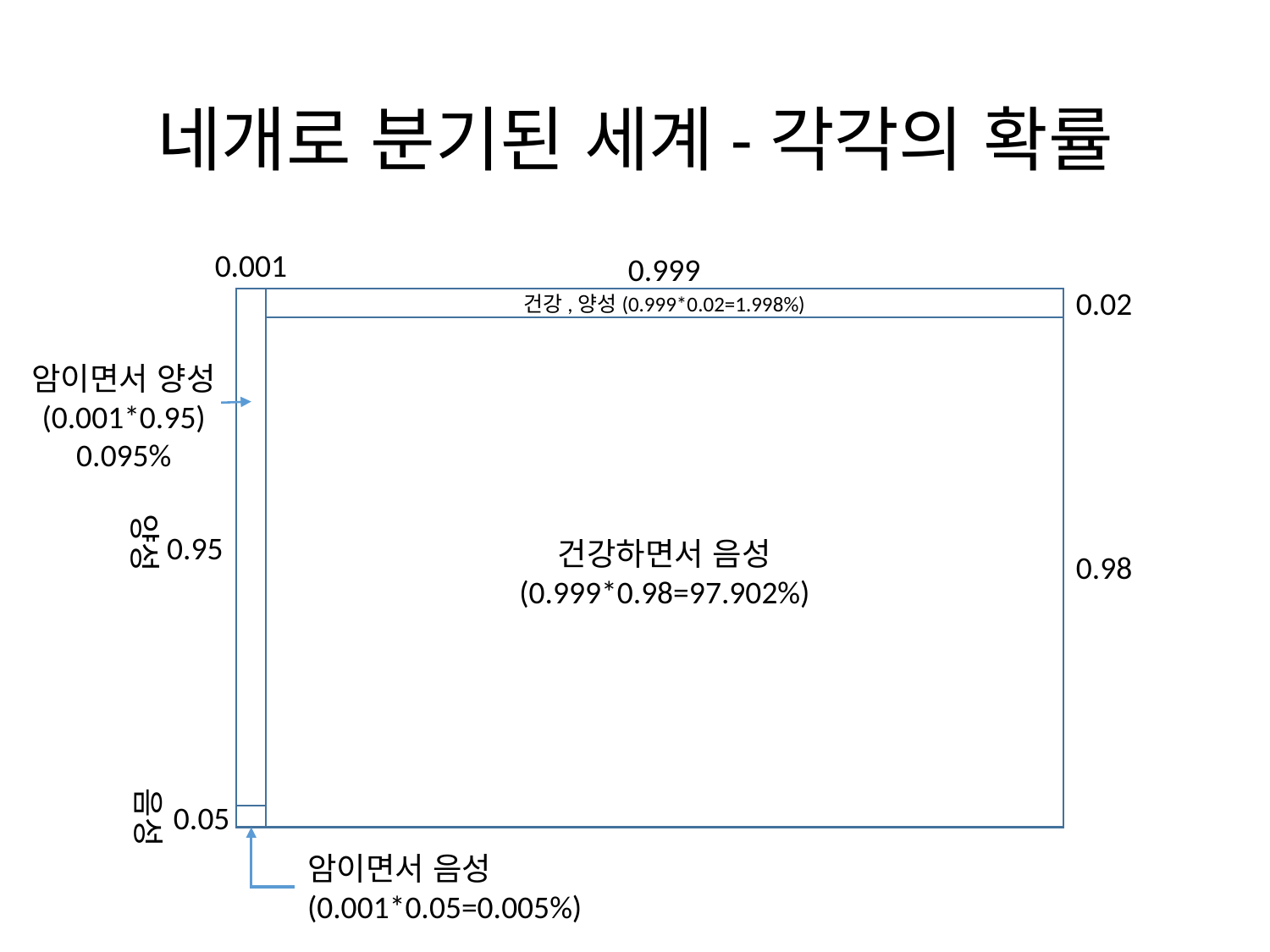

# 네개로 분기된 세계-각각의 확률
0.001
0.999
0.02

건강,양성(0.999*0.02=1.998%)
건강하면서 음성
(0.999*0.98=97.902%)
암이면서 양성
(0.001*0.95)
0.095%
양성
0.95
0.98
음성
0.05

암이면서 음성
(0.001*0.05=0.005%)